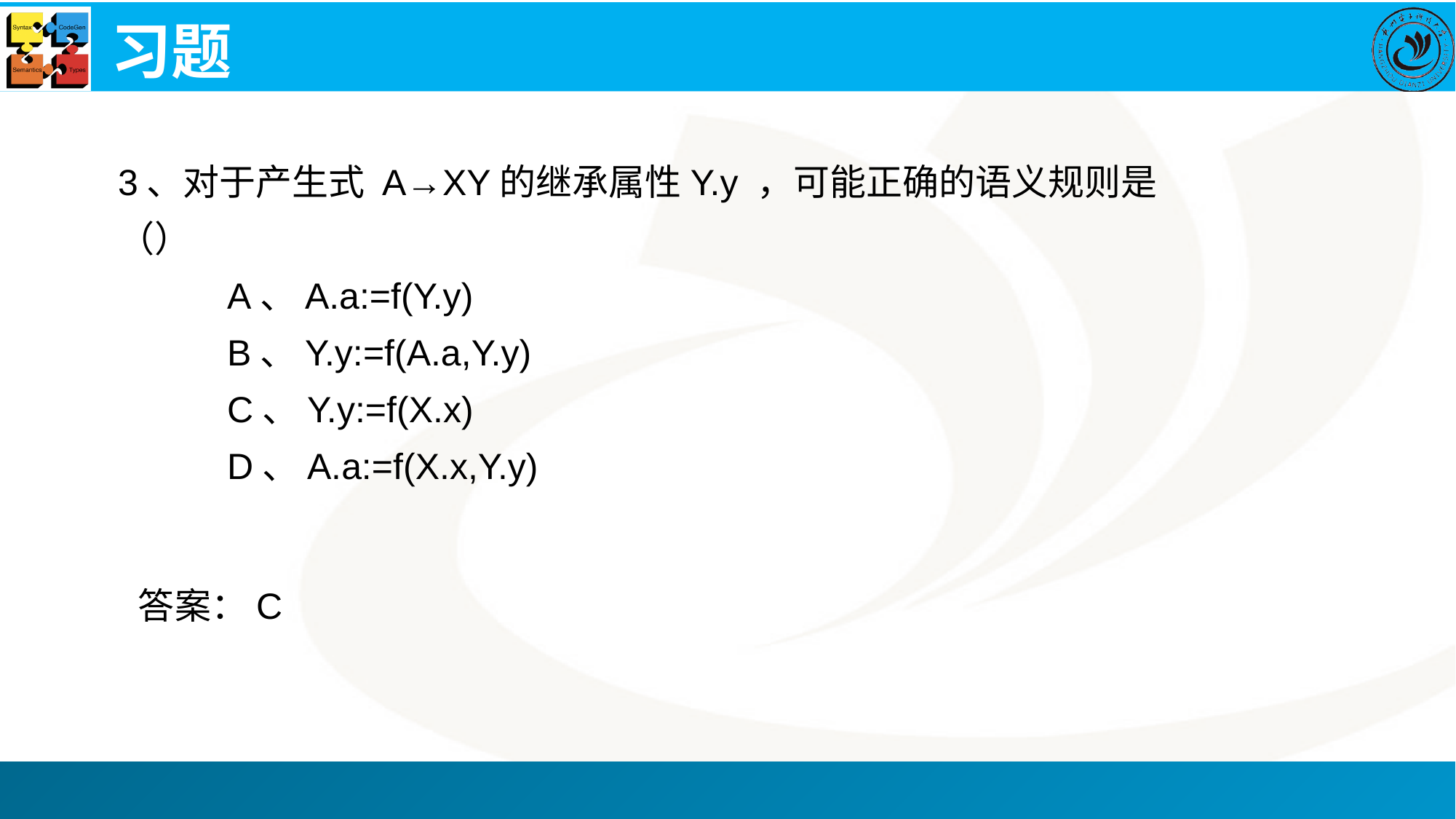

# 习题
3、对于产生式 A→XY的继承属性Y.y ，可能正确的语义规则是 （）
A、A.a:=f(Y.y)
B、Y.y:=f(A.a,Y.y)
C、Y.y:=f(X.x)
D、A.a:=f(X.x,Y.y)
答案：C